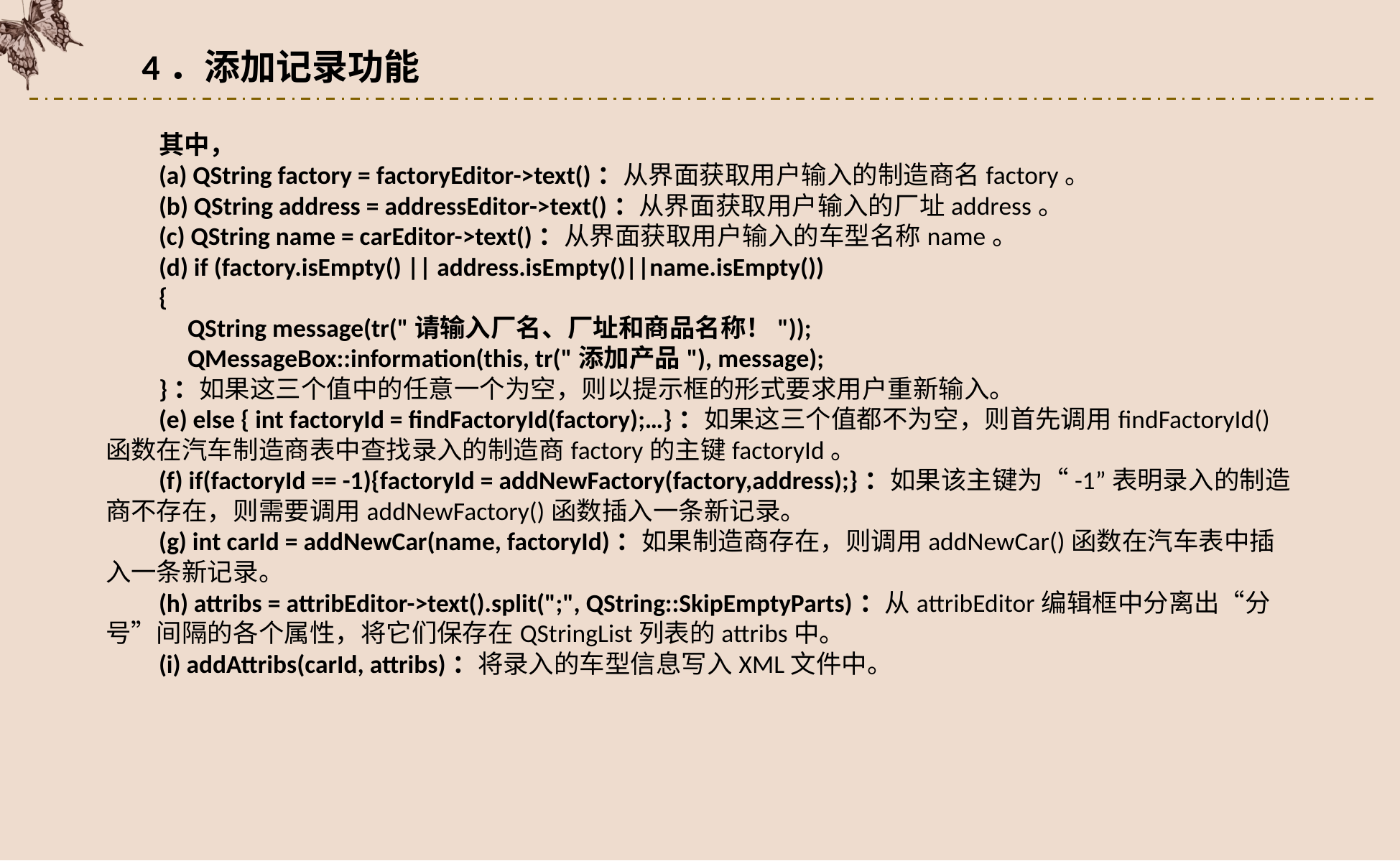

4．添加记录功能
其中，
(a) QString factory = factoryEditor->text()：从界面获取用户输入的制造商名factory。
(b) QString address = addressEditor->text()：从界面获取用户输入的厂址address。
(c) QString name = carEditor->text()：从界面获取用户输入的车型名称name。
(d) if (factory.isEmpty() || address.isEmpty()||name.isEmpty())
{
     QString message(tr("请输入厂名、厂址和商品名称！"));
     QMessageBox::information(this, tr("添加产品"), message);
}：如果这三个值中的任意一个为空，则以提示框的形式要求用户重新输入。
(e) else { int factoryId = findFactoryId(factory);…}：如果这三个值都不为空，则首先调用findFactoryId()函数在汽车制造商表中查找录入的制造商factory的主键factoryId。
(f) if(factoryId == -1){factoryId = addNewFactory(factory,address);}：如果该主键为“-1”表明录入的制造商不存在，则需要调用addNewFactory()函数插入一条新记录。
(g) int carId = addNewCar(name, factoryId)：如果制造商存在，则调用addNewCar()函数在汽车表中插入一条新记录。
(h) attribs = attribEditor->text().split(";", QString::SkipEmptyParts)：从attribEditor编辑框中分离出“分号”间隔的各个属性，将它们保存在QStringList列表的attribs中。
(i) addAttribs(carId, attribs)：将录入的车型信息写入XML文件中。